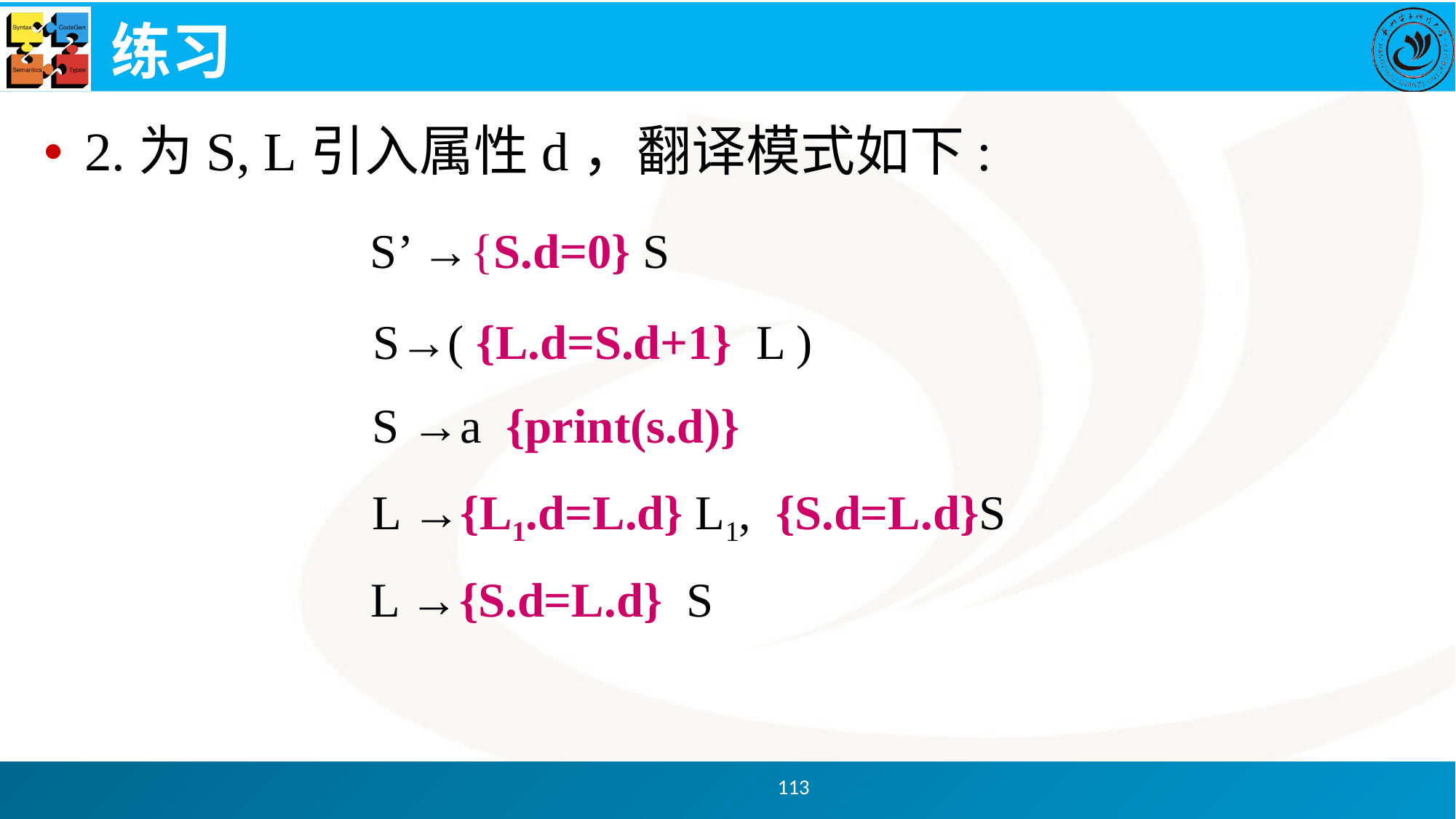

# 练习
2.为S, L引入属性d，翻译模式如下:
S’ →{S.d=0} S
S→( {L.d=S.d+1}  L )
S →a  {print(s.d)}
L →{L1.d=L.d} L1,  {S.d=L.d}S
L →{S.d=L.d}  S
113